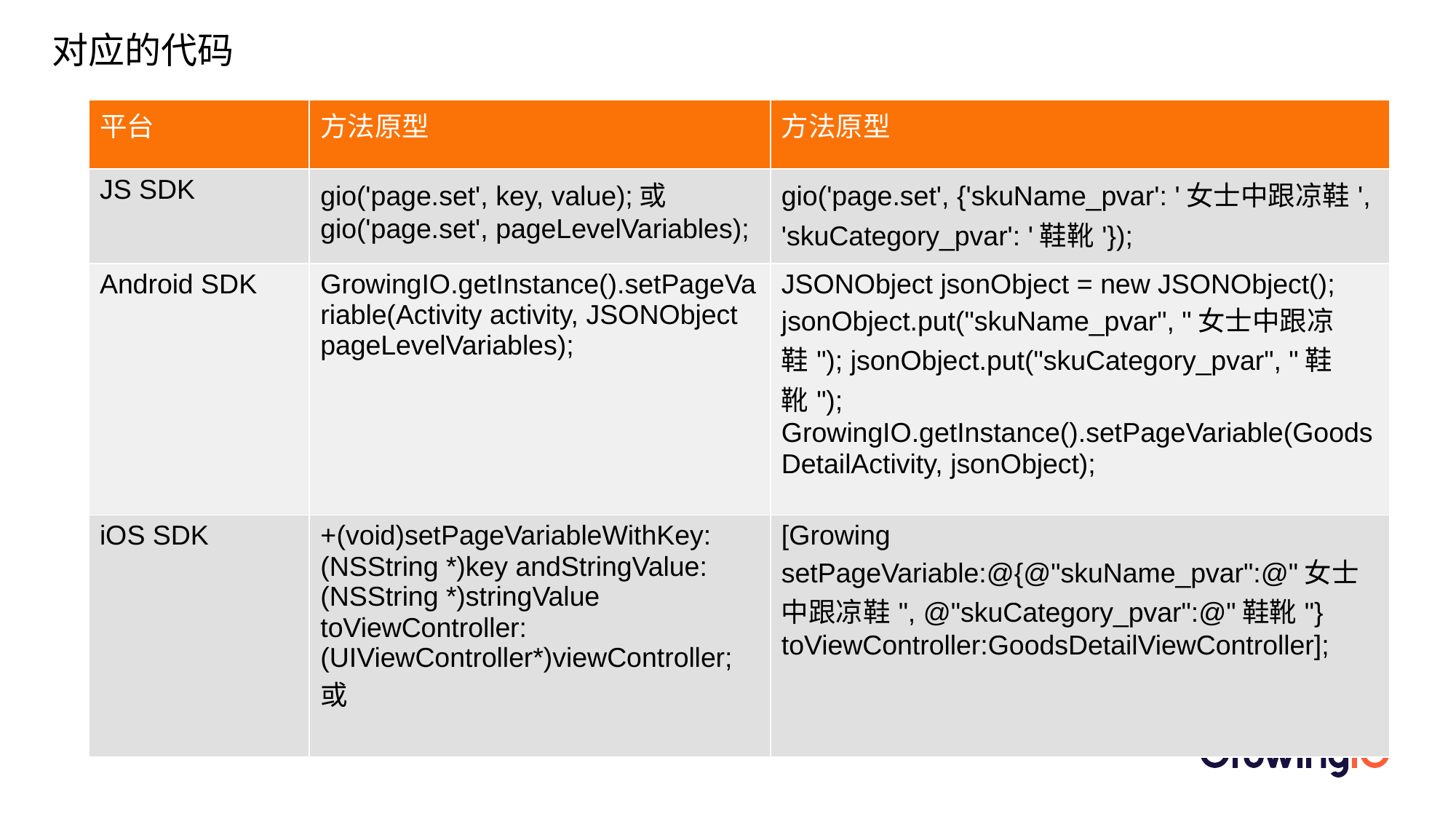

对应的代码
| 平台 | 方法原型 | 方法原型 |
| --- | --- | --- |
| JS SDK | gio('page.set', key, value);或gio('page.set', pageLevelVariables); | gio('page.set', {'skuName\_pvar': '女士中跟凉鞋', 'skuCategory\_pvar': '鞋靴'}); |
| Android SDK | GrowingIO.getInstance().setPageVariable(Activity activity, JSONObject pageLevelVariables); | JSONObject jsonObject = new JSONObject(); jsonObject.put("skuName\_pvar", "女士中跟凉鞋"); jsonObject.put("skuCategory\_pvar", "鞋靴"); GrowingIO.getInstance().setPageVariable(GoodsDetailActivity, jsonObject); |
| iOS SDK | +(void)setPageVariableWithKey:(NSString \*)key andStringValue:(NSString \*)stringValue toViewController:(UIViewController\*)viewController; 或 | [Growing setPageVariable:@{@"skuName\_pvar":@"女士中跟凉鞋", @"skuCategory\_pvar":@"鞋靴"} toViewController:GoodsDetailViewController]; |